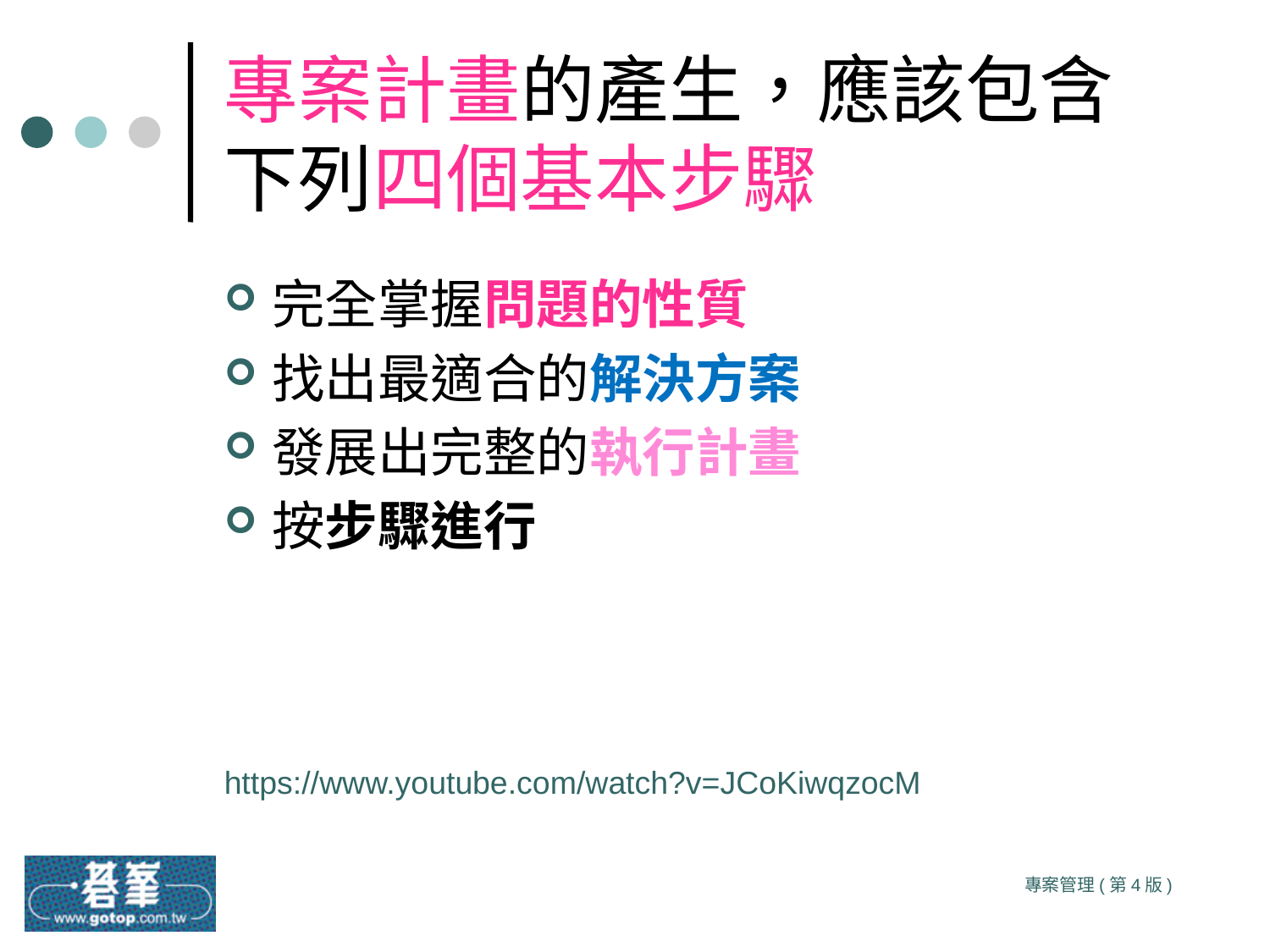

# 專案計畫的產生，應該包含下列四個基本步驟
完全掌握問題的性質
找出最適合的解決方案
發展出完整的執行計畫
按步驟進行
https://www.youtube.com/watch?v=JCoKiwqzocM
專案管理(第4版)